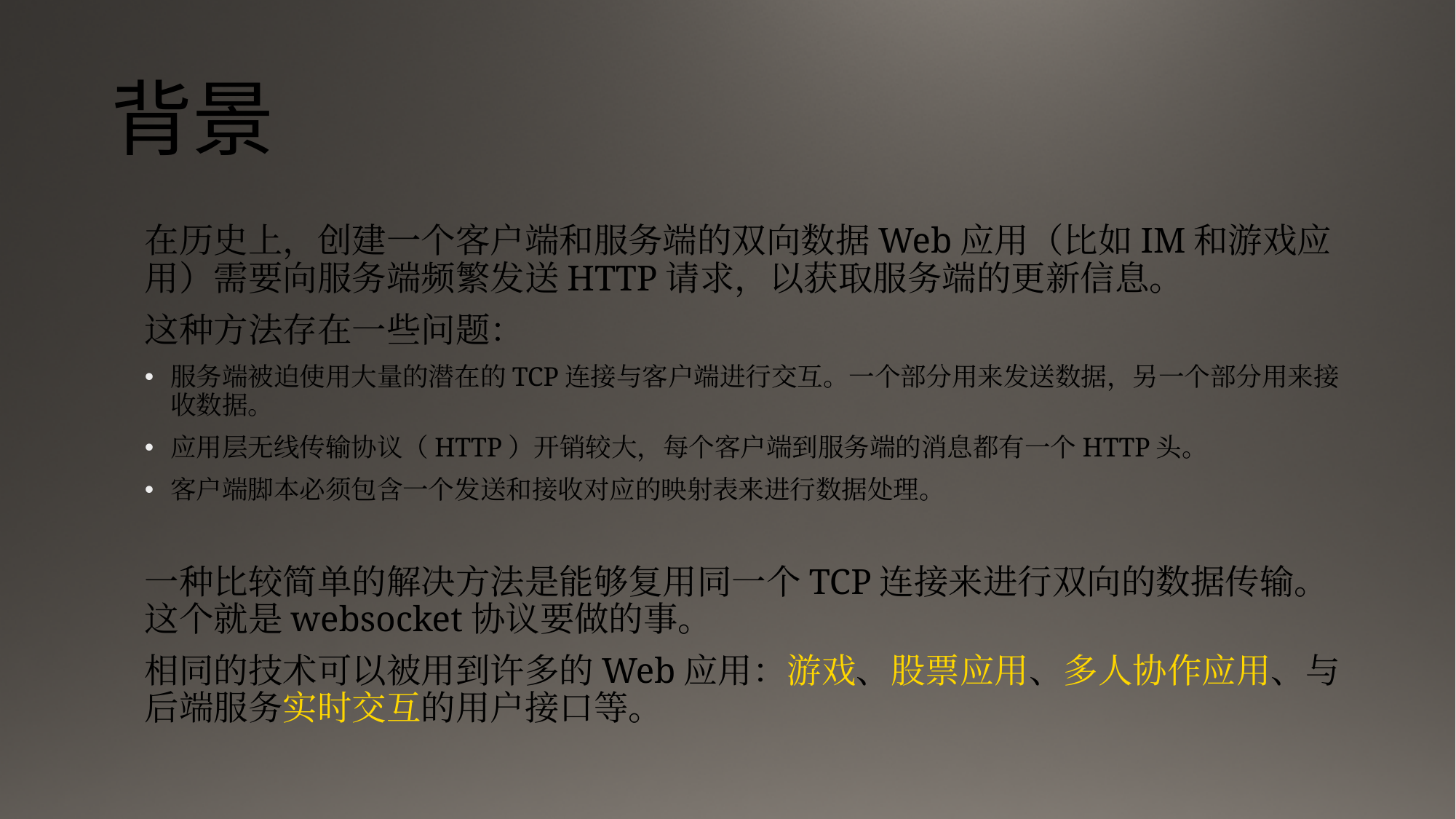

# 背景
在历史上，创建一个客户端和服务端的双向数据Web应用（比如IM和游戏应用）需要向服务端频繁发送HTTP请求，以获取服务端的更新信息。
这种方法存在一些问题：
服务端被迫使用大量的潜在的TCP连接与客户端进行交互。一个部分用来发送数据，另一个部分用来接收数据。
应用层无线传输协议（HTTP）开销较大，每个客户端到服务端的消息都有一个HTTP头。
客户端脚本必须包含一个发送和接收对应的映射表来进行数据处理。

一种比较简单的解决方法是能够复用同一个TCP连接来进行双向的数据传输。这个就是websocket协议要做的事。
相同的技术可以被用到许多的Web应用：游戏、股票应用、多人协作应用、与后端服务实时交互的用户接口等。